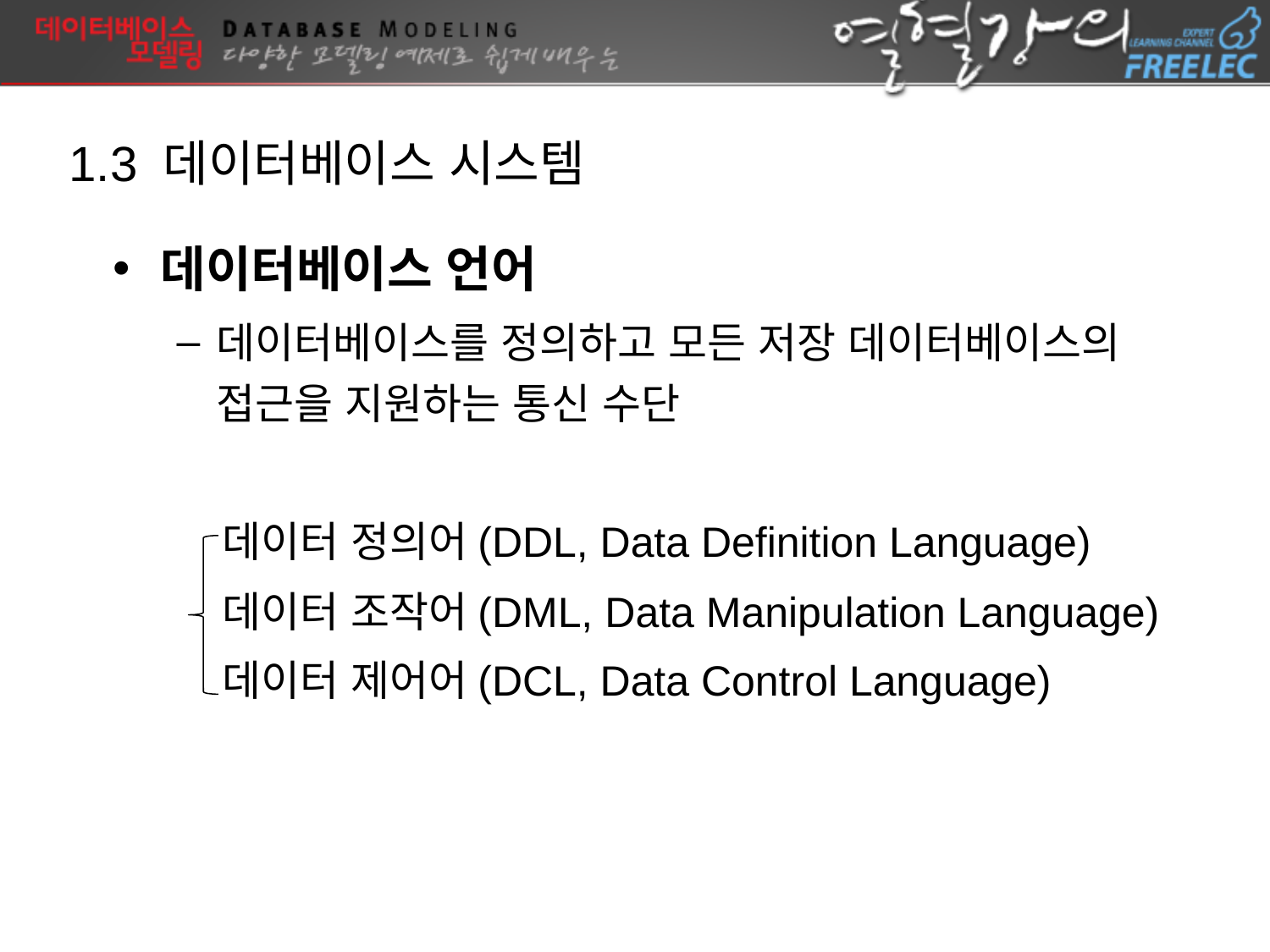

1.3 데이터베이스 시스템
데이터베이스 언어
데이터베이스를 정의하고 모든 저장 데이터베이스의 접근을 지원하는 통신 수단

   데이터 정의어(DDL, Data Definition Language)
   데이터 조작어(DML, Data Manipulation Language)
   데이터 제어어(DCL, Data Control Language)